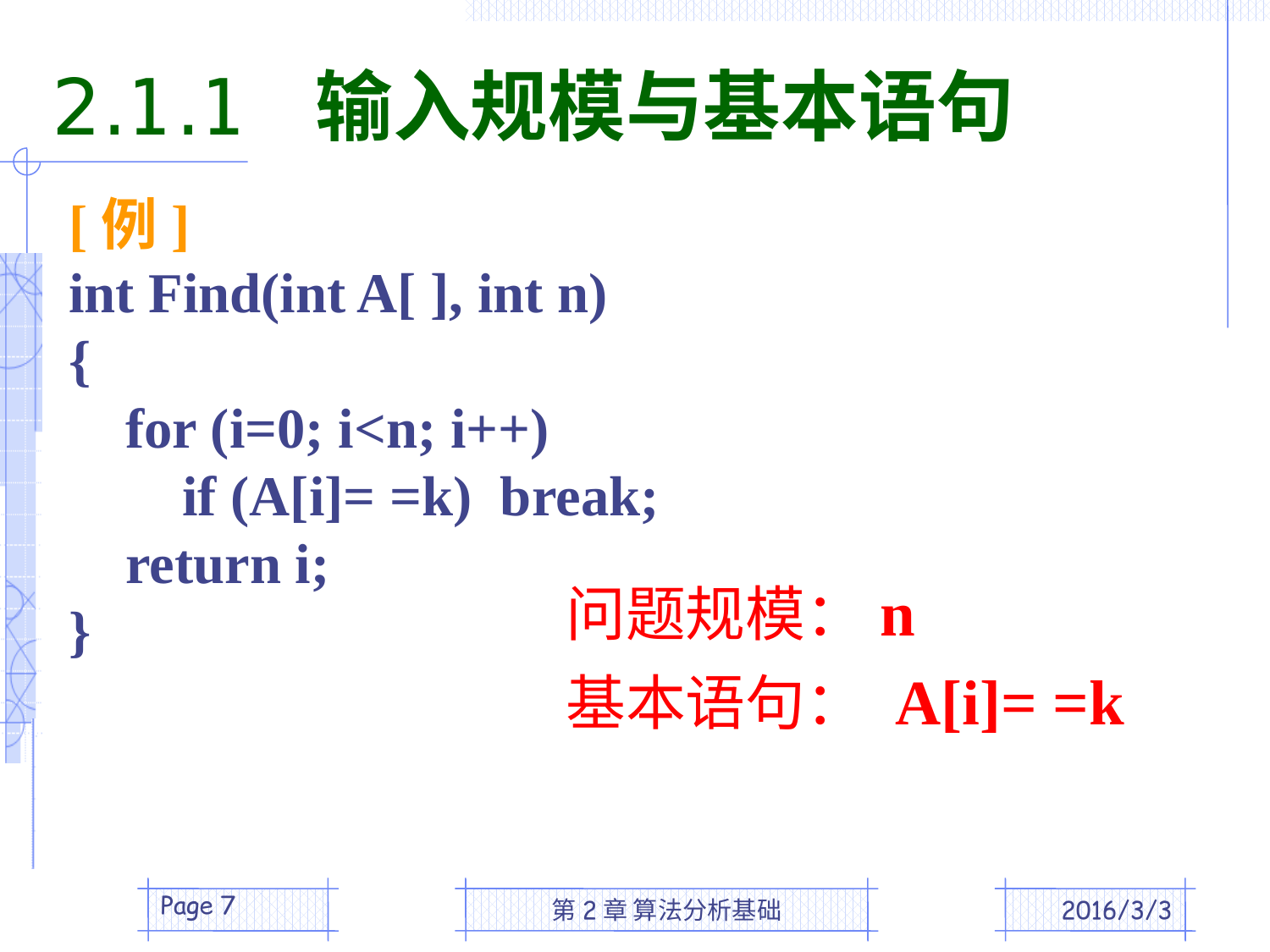

2.1.1  输入规模与基本语句
[例]
int Find(int A[ ], int n)
{
    for (i=0; i<n; i++)
        if (A[i]= =k)  break;
    return i;
}
问题规模：n
基本语句： A[i]= =k
Page 7
第2章 算法分析基础
2016/3/3